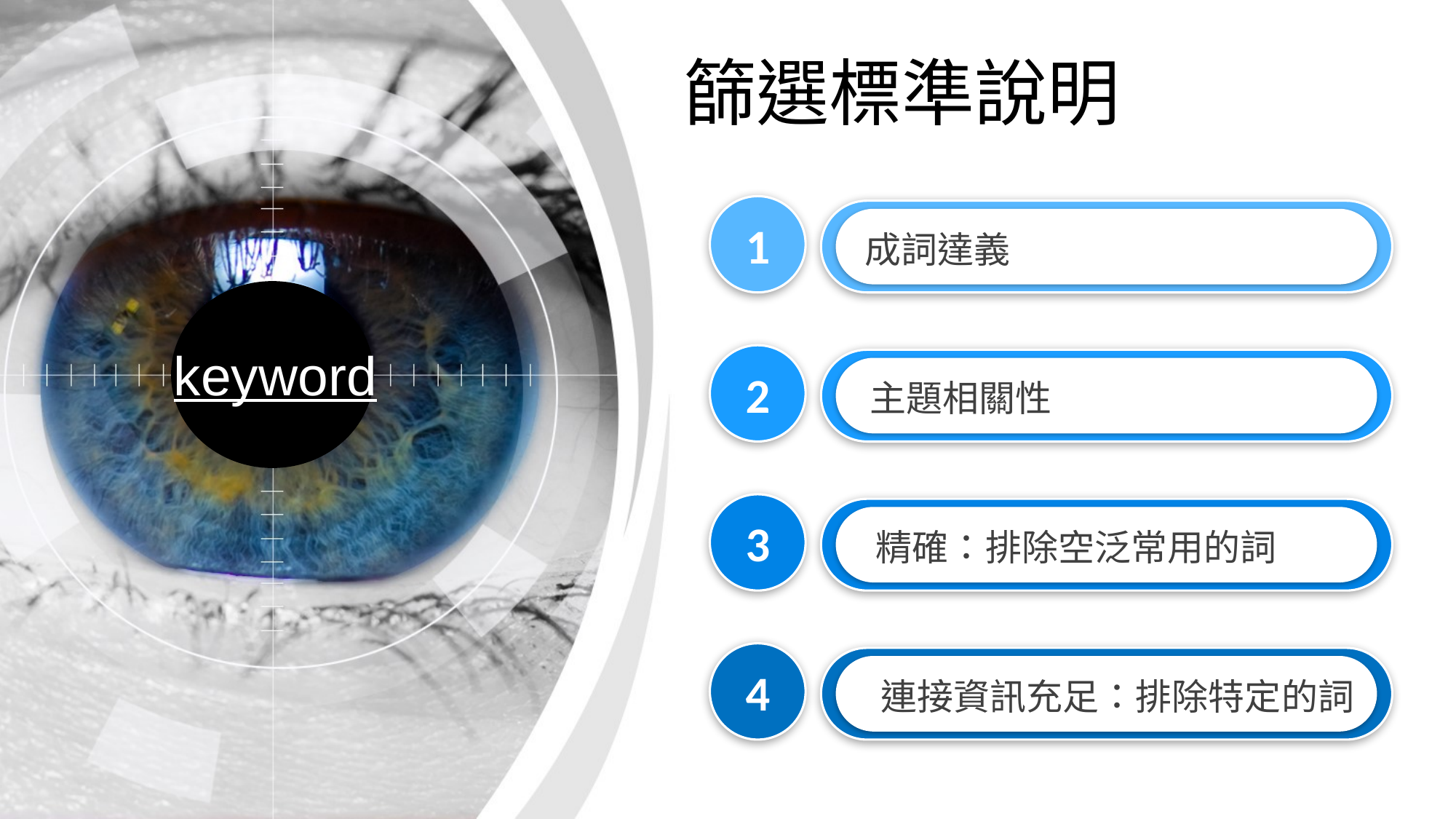

篩選標準說明

1
成詞達義

keyword

2
主題相關性

3
精確：排除空泛常用的詞

4
連接資訊充足：排除特定的詞